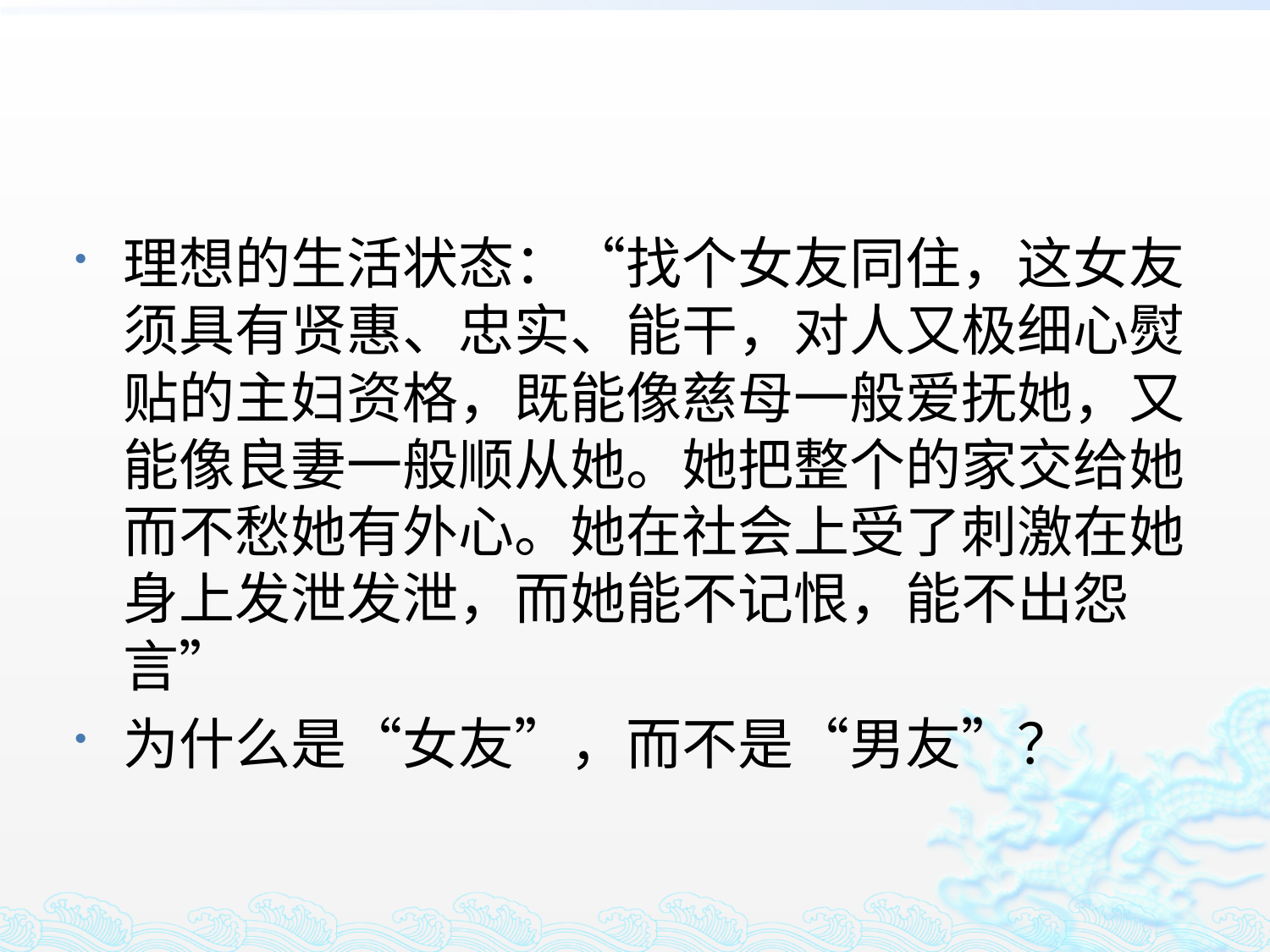

#
理想的生活状态：“找个女友同住，这女友须具有贤惠、忠实、能干，对人又极细心熨贴的主妇资格，既能像慈母一般爱抚她，又能像良妻一般顺从她。她把整个的家交给她而不愁她有外心。她在社会上受了刺激在她身上发泄发泄，而她能不记恨，能不出怨言”
为什么是“女友”，而不是“男友”？